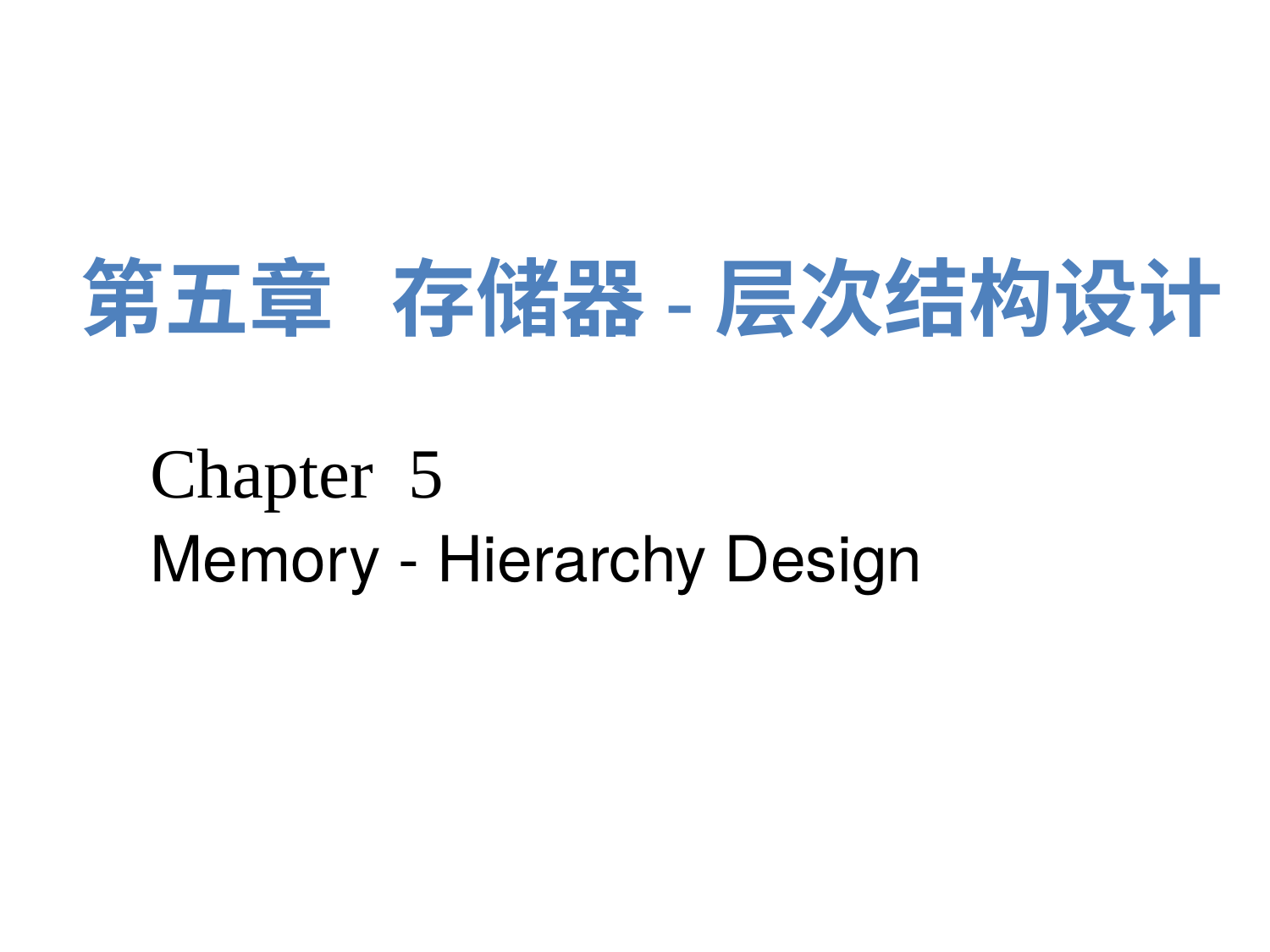

第五章   存储器-层次结构设计
Chapter  5
Memory - Hierarchy Design
1